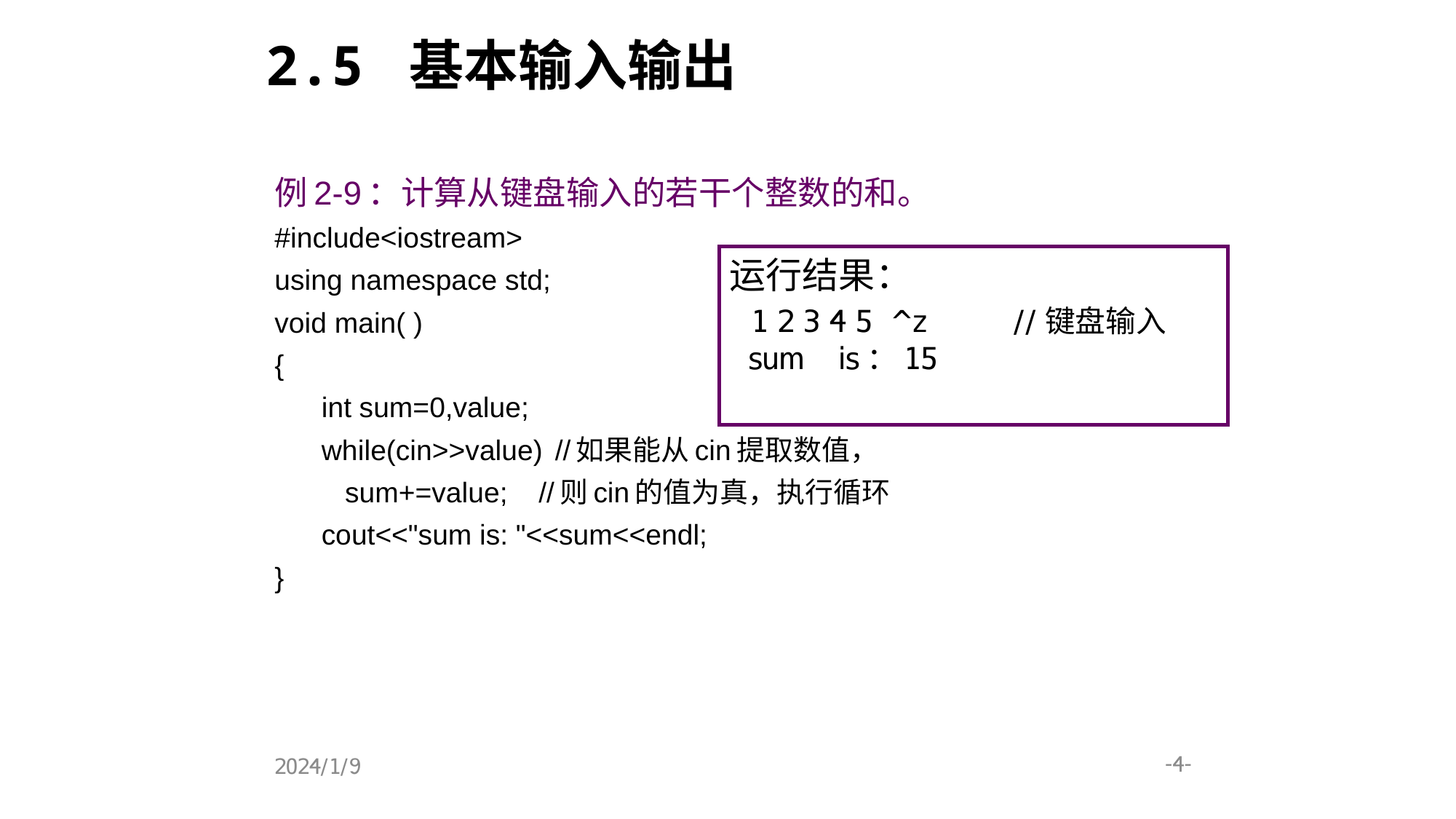

# 2.5 基本输入输出
例2-9：计算从键盘输入的若干个整数的和。
#include<iostream>
using namespace std;
void main( )
{
      int sum=0,value;
      while(cin>>value)	//如果能从cin提取数值，
         sum+=value;    //则cin的值为真，执行循环
      cout<<"sum is: "<<sum<<endl;
}

运行结果：
 1 2 3 4 5  ^z	       //键盘输入
  sum	is：15

-4-
2024/1/9